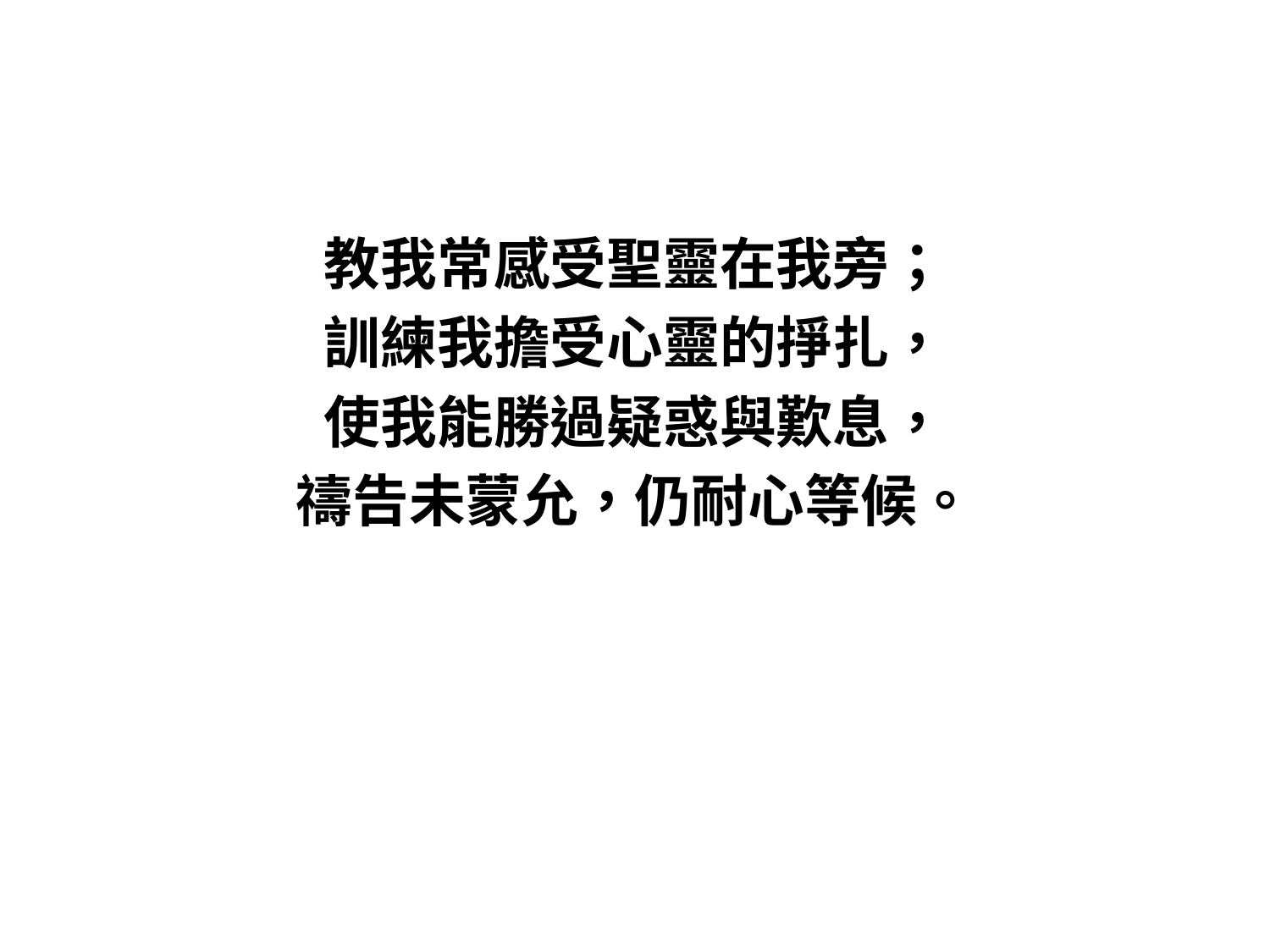

#
教我常感受聖靈在我旁；
訓練我擔受心靈的掙扎，
使我能勝過疑惑與歎息，
禱告未蒙允，仍耐心等候。